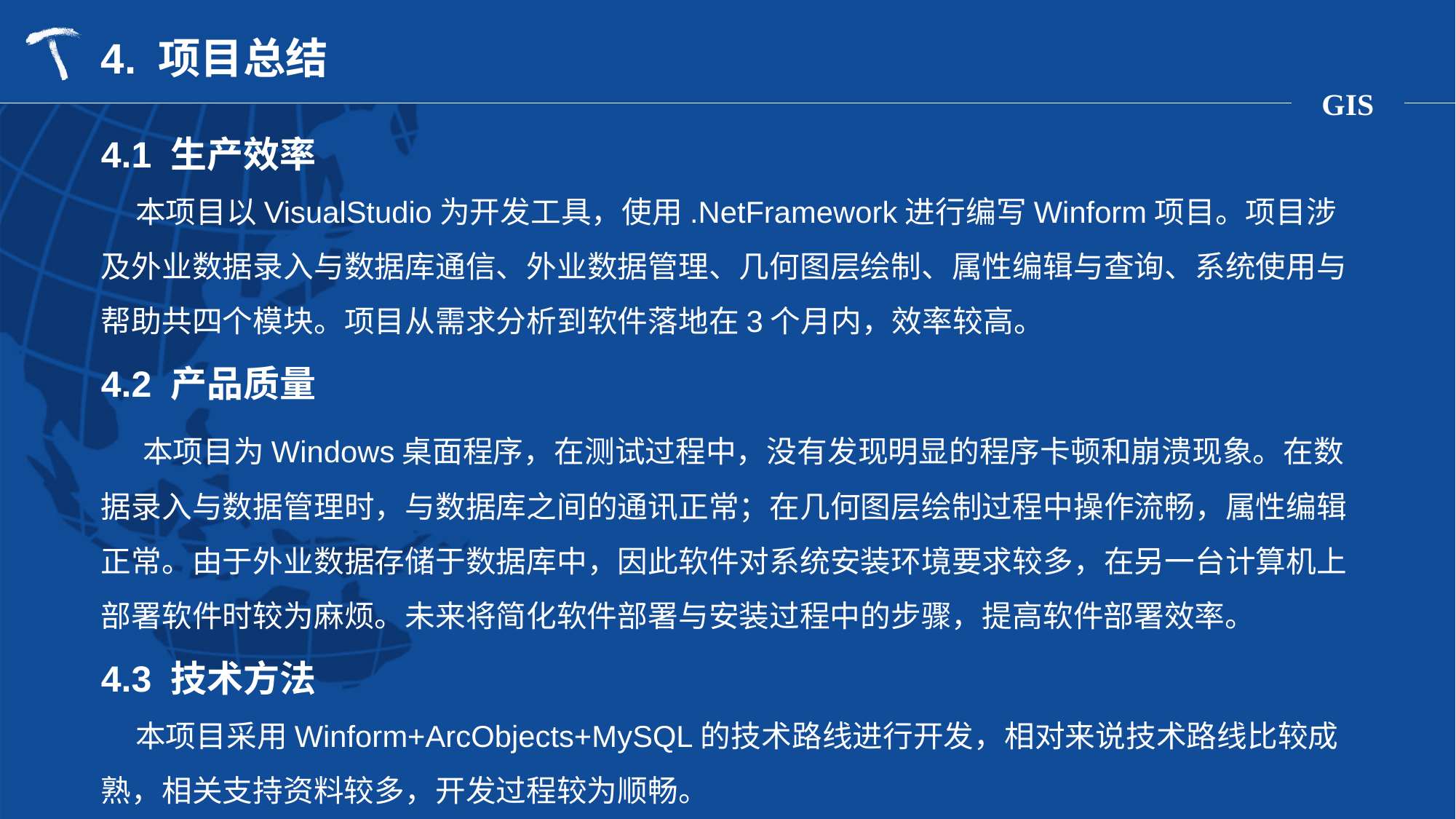

4. 项目总结
4.1 生产效率
    本项目以VisualStudio为开发工具，使用.NetFramework进行编写Winform项目。项目涉及外业数据录入与数据库通信、外业数据管理、几何图层绘制、属性编辑与查询、系统使用与帮助共四个模块。项目从需求分析到软件落地在3个月内，效率较高。
4.2 产品质量
    本项目为Windows桌面程序，在测试过程中，没有发现明显的程序卡顿和崩溃现象。在数据录入与数据管理时，与数据库之间的通讯正常；在几何图层绘制过程中操作流畅，属性编辑正常。由于外业数据存储于数据库中，因此软件对系统安装环境要求较多，在另一台计算机上部署软件时较为麻烦。未来将简化软件部署与安装过程中的步骤，提高软件部署效率。
4.3 技术方法
    本项目采用Winform+ArcObjects+MySQL的技术路线进行开发，相对来说技术路线比较成熟，相关支持资料较多，开发过程较为顺畅。